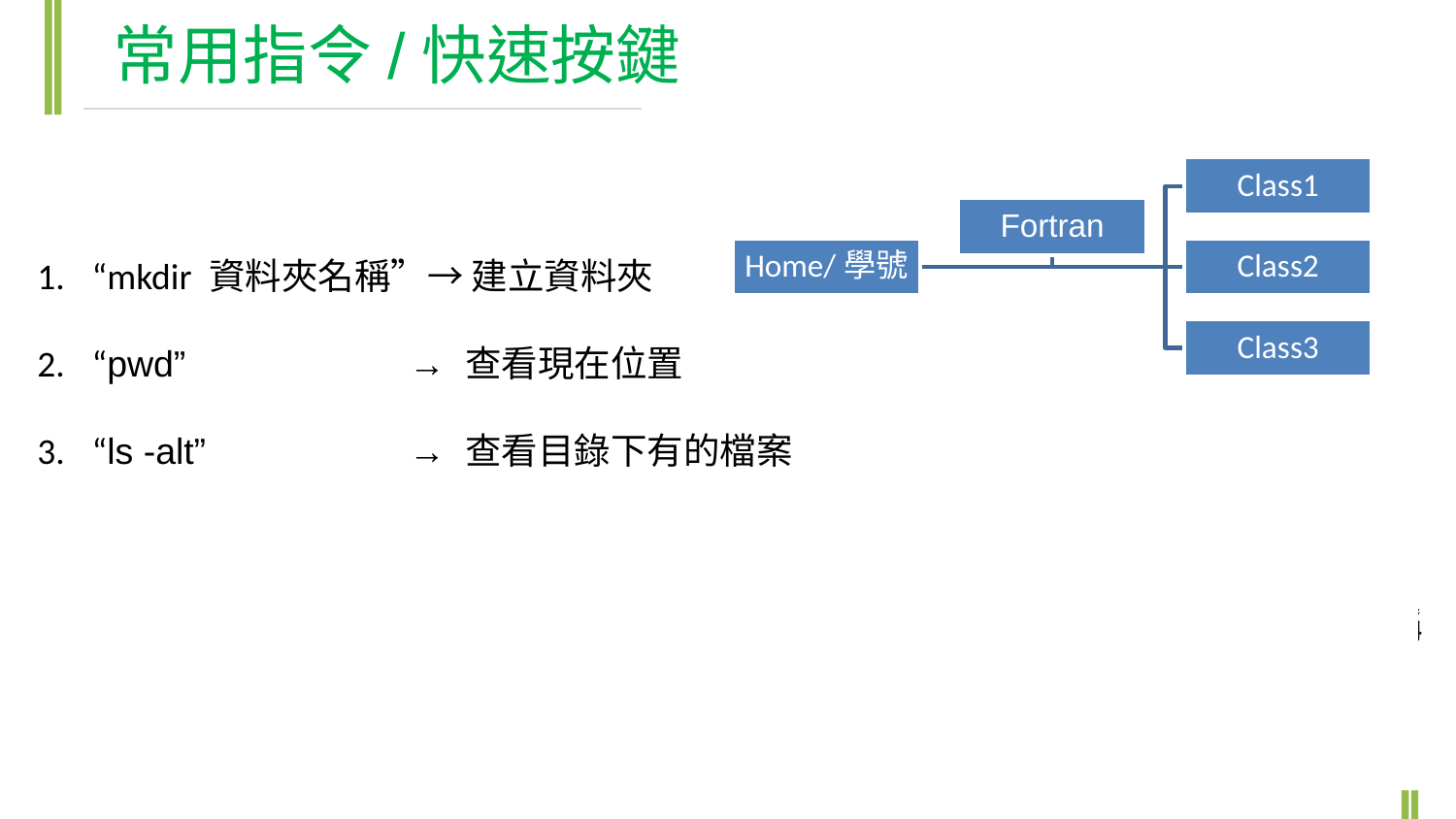

常用指令/快速按鍵
Home/學號
Class1
Class2
Class3
Fortran
“mkdir 資料夾名稱”→ 建立資料夾
“pwd”                      → 查看現在位置
“ls -alt”                    → 查看目錄下有的檔案
按”向上鍵↑”，可以顯示上一個所打的指令
當檔案or資料夾名稱打到一半，可按”Tab鍵”會出現符合該字首相關的檔案名稱